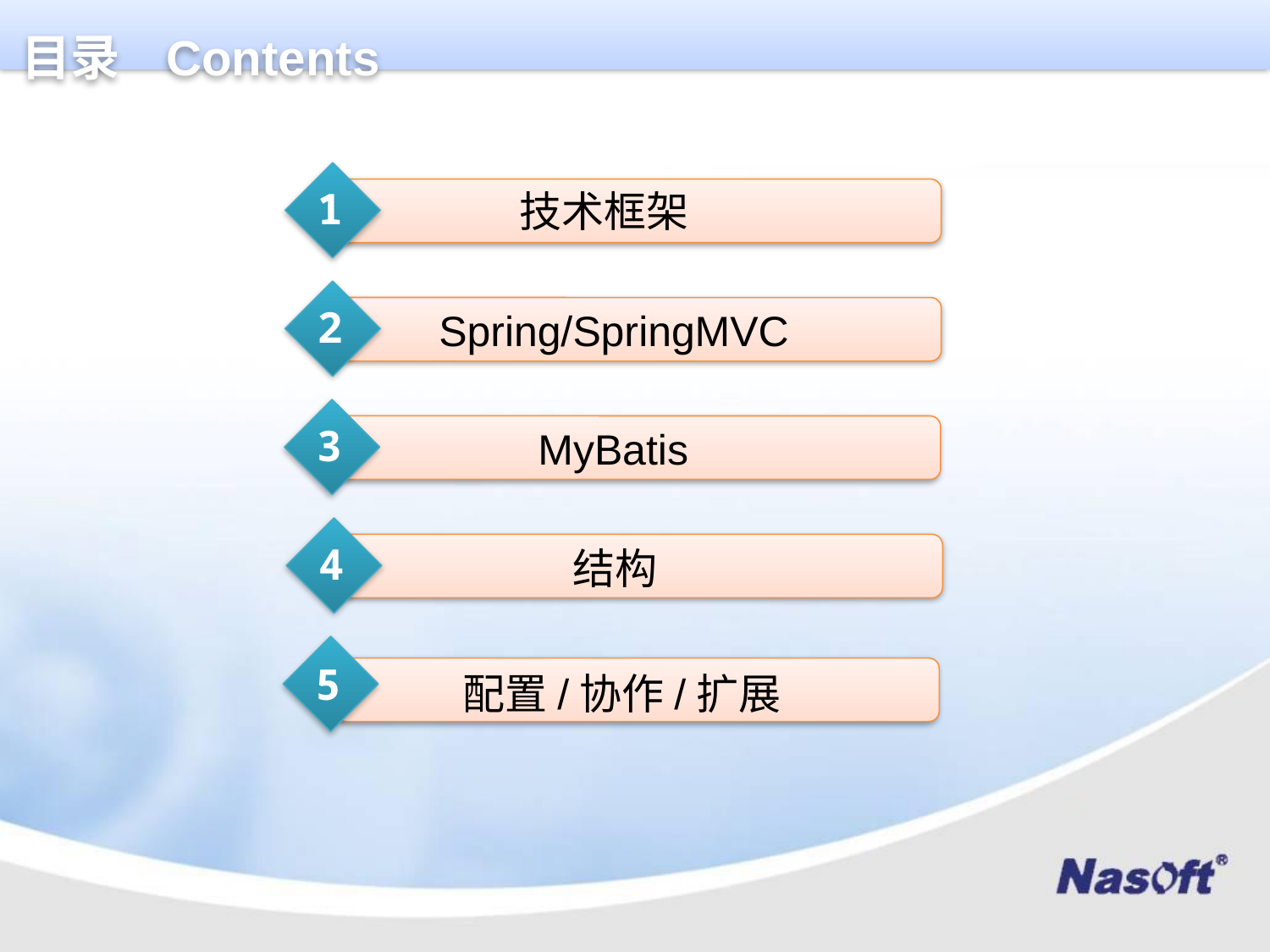

目录   Contents

1

技术框架

2

Spring/SpringMVC

3

MyBatis

4

结构

5

配置/协作/扩展